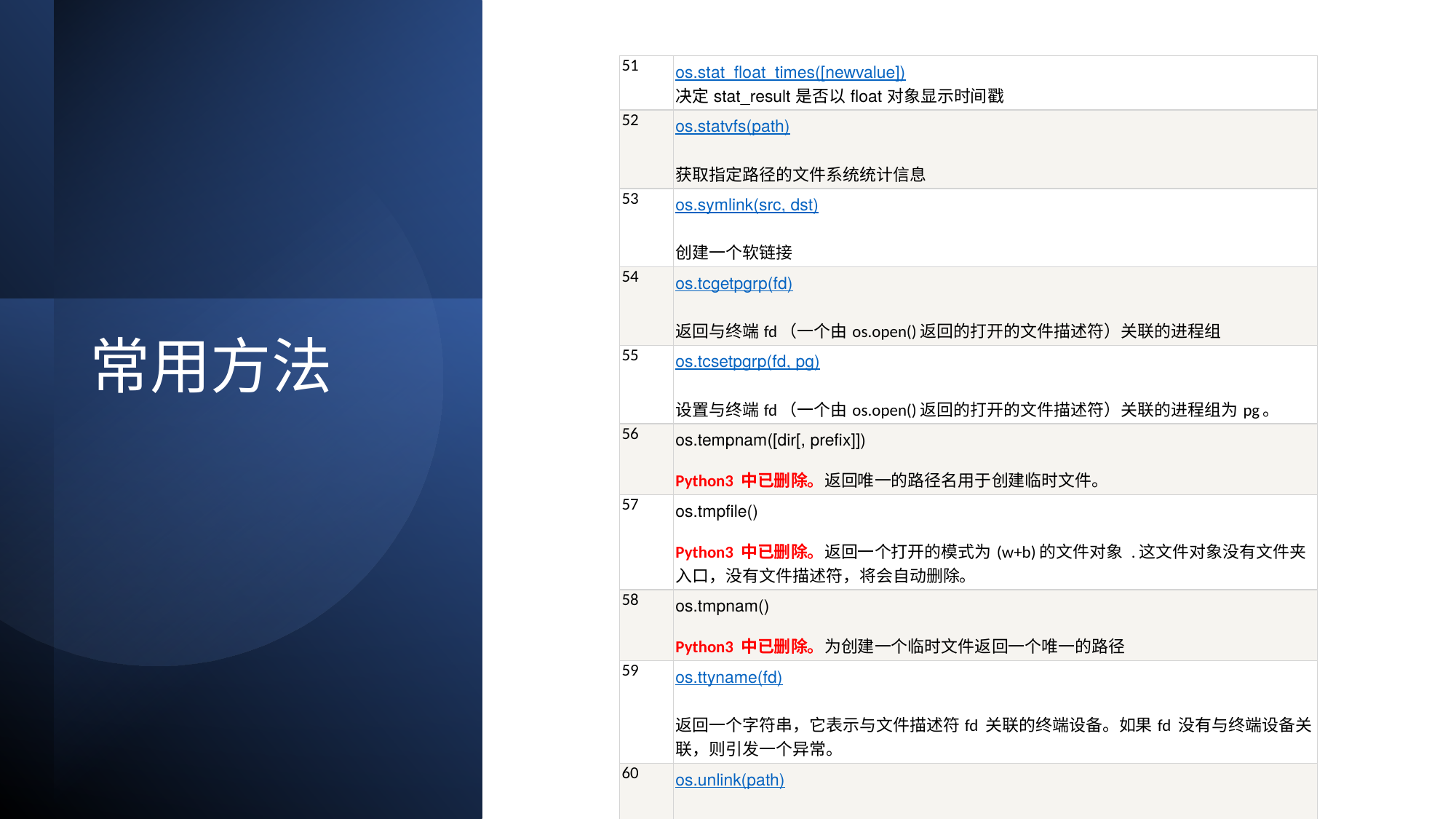

| 51 | os.stat\_float\_times([newvalue]) 决定stat\_result是否以float对象显示时间戳 |
| --- | --- |
| 52 | os.statvfs(path) 获取指定路径的文件系统统计信息 |
| 53 | os.symlink(src, dst) 创建一个软链接 |
| 54 | os.tcgetpgrp(fd) 返回与终端fd（一个由os.open()返回的打开的文件描述符）关联的进程组 |
| 55 | os.tcsetpgrp(fd, pg) 设置与终端fd（一个由os.open()返回的打开的文件描述符）关联的进程组为pg。 |
| 56 | os.tempnam([dir[, prefix]]) Python3 中已删除。返回唯一的路径名用于创建临时文件。 |
| 57 | os.tmpfile() Python3 中已删除。返回一个打开的模式为(w+b)的文件对象 .这文件对象没有文件夹入口，没有文件描述符，将会自动删除。 |
| 58 | os.tmpnam() Python3 中已删除。为创建一个临时文件返回一个唯一的路径 |
| 59 | os.ttyname(fd) 返回一个字符串，它表示与文件描述符fd 关联的终端设备。如果fd 没有与终端设备关联，则引发一个异常。 |
| 60 | os.unlink(path) 删除文件路径 |

# 常用方法